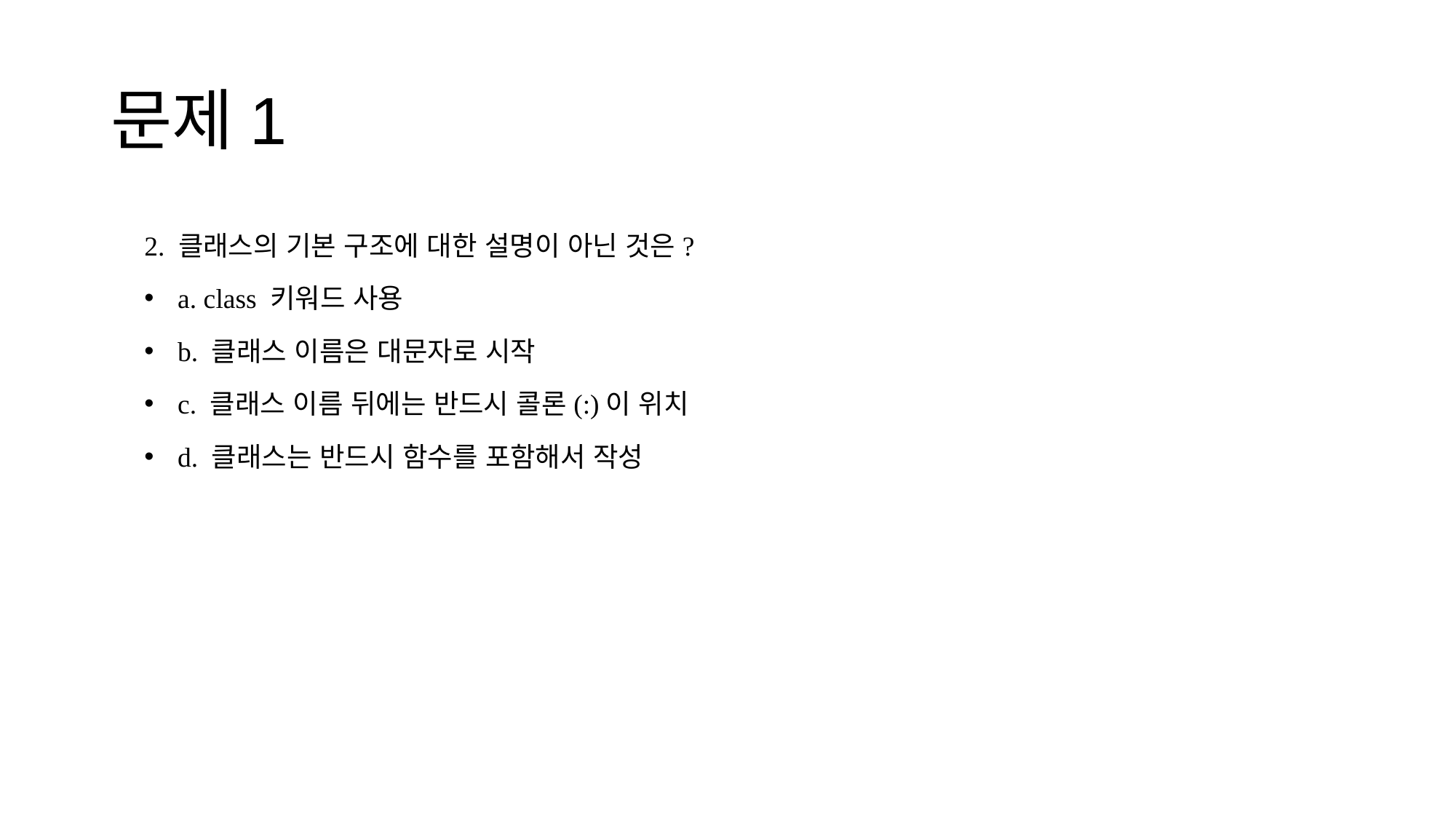

# 문제1
2. 클래스의 기본 구조에 대한 설명이 아닌 것은?
a. class 키워드 사용
b. 클래스 이름은 대문자로 시작
c. 클래스 이름 뒤에는 반드시 콜론(:)이 위치
d. 클래스는 반드시 함수를 포함해서 작성